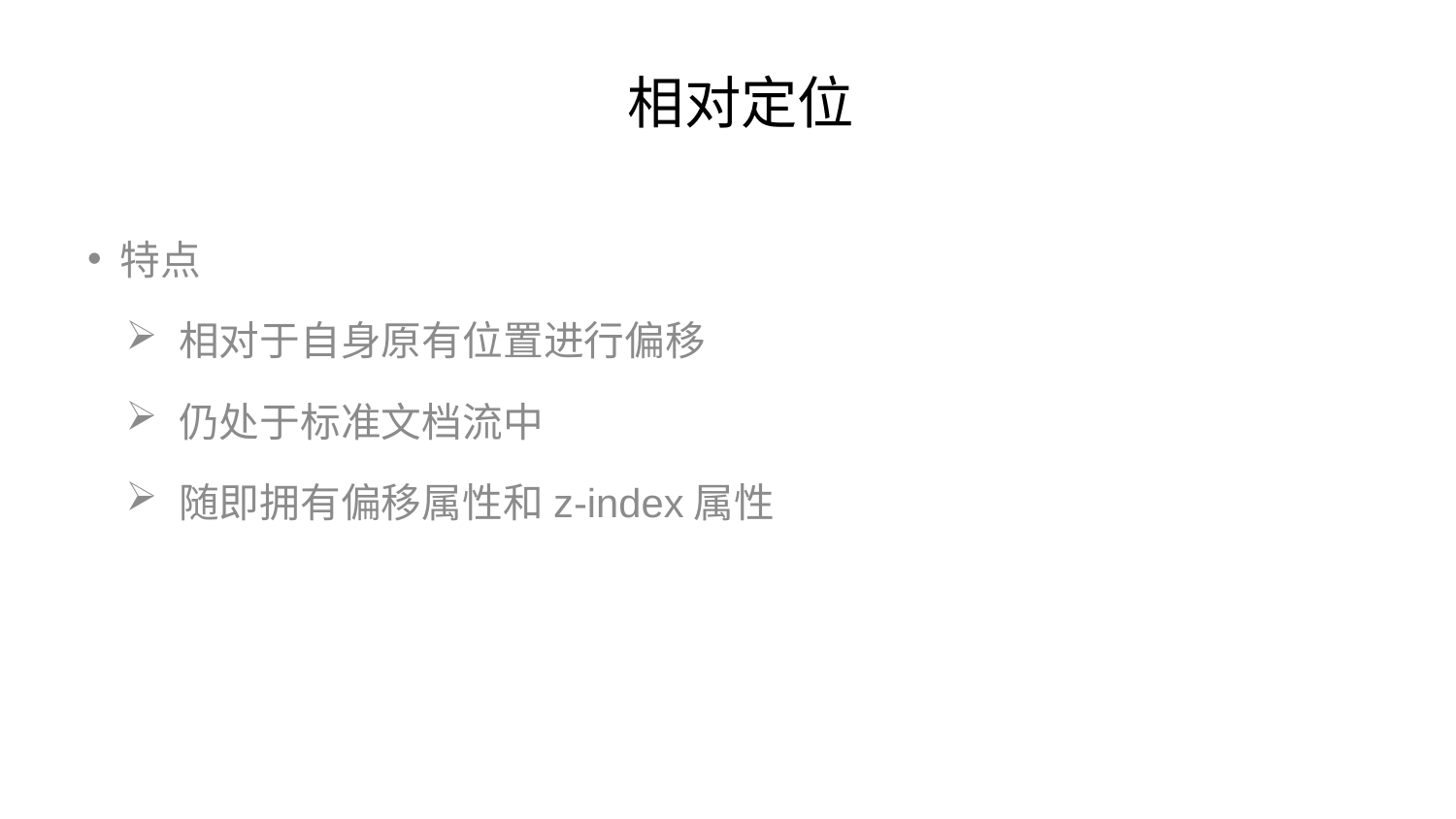

相对定位
 特点
 相对于自身原有位置进行偏移
 仍处于标准文档流中
 随即拥有偏移属性和z-index属性